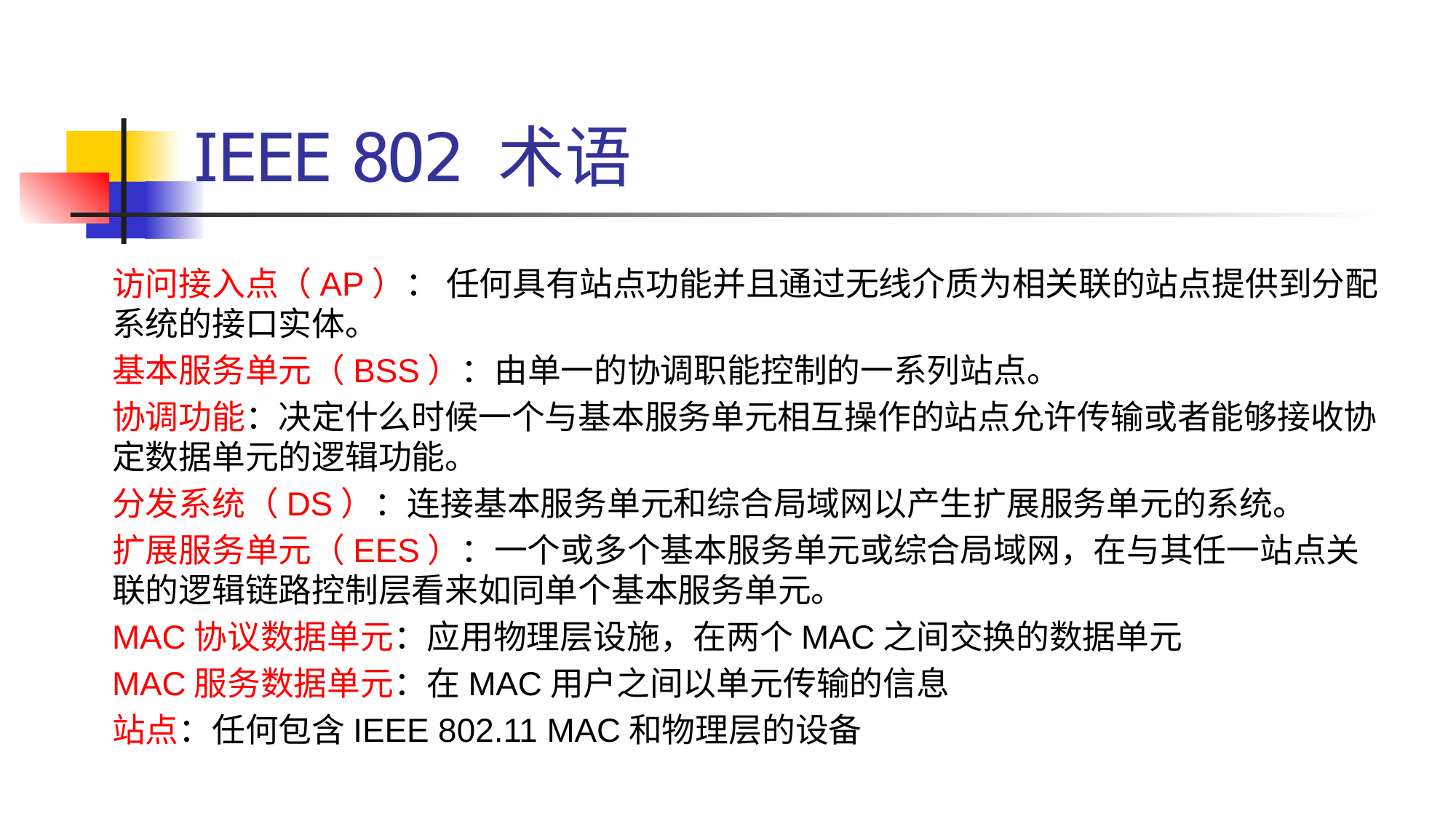

# IEEE 802 术语
访问接入点（AP）： 任何具有站点功能并且通过无线介质为相关联的站点提供到分配系统的接口实体。
基本服务单元（BSS）：由单一的协调职能控制的一系列站点。
协调功能：决定什么时候一个与基本服务单元相互操作的站点允许传输或者能够接收协定数据单元的逻辑功能。
分发系统（DS）：连接基本服务单元和综合局域网以产生扩展服务单元的系统。
扩展服务单元（EES）：一个或多个基本服务单元或综合局域网，在与其任一站点关联的逻辑链路控制层看来如同单个基本服务单元。
MAC协议数据单元：应用物理层设施，在两个MAC之间交换的数据单元
MAC服务数据单元：在MAC用户之间以单元传输的信息
站点：任何包含IEEE 802.11 MAC和物理层的设备